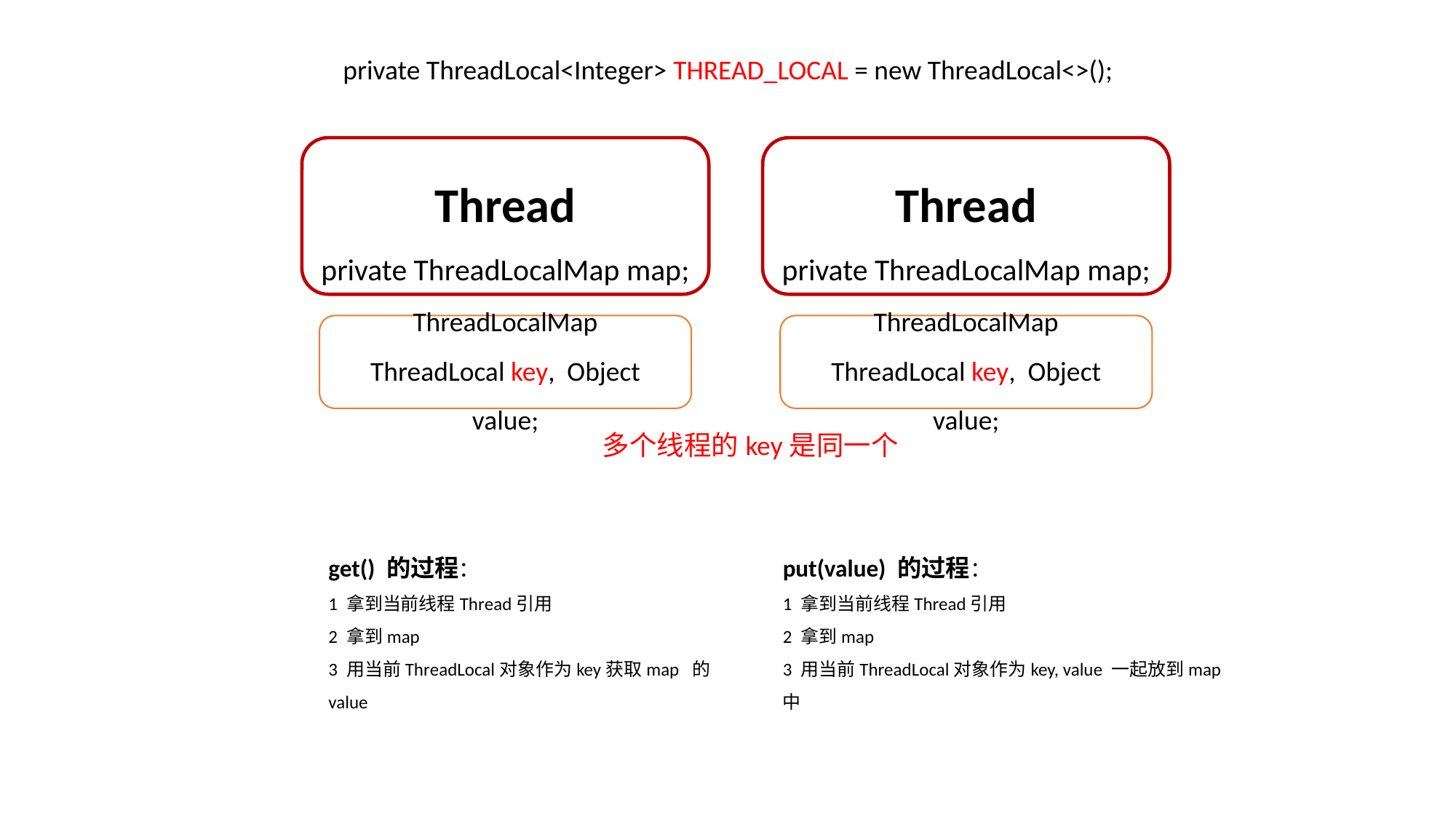

private ThreadLocal<Integer> THREAD_LOCAL = new ThreadLocal<>();
Thread
private ThreadLocalMap map;
Thread
private ThreadLocalMap map;
ThreadLocalMap
ThreadLocal key,  Object value;
ThreadLocalMap
ThreadLocal key,  Object value;
多个线程的key是同一个
get() 的过程：
1 拿到当前线程Thread引用
2 拿到map
3 用当前ThreadLocal对象作为key获取map  的value
put(value) 的过程：
1 拿到当前线程Thread引用
2 拿到map
3 用当前ThreadLocal对象作为key, value 一起放到map 中